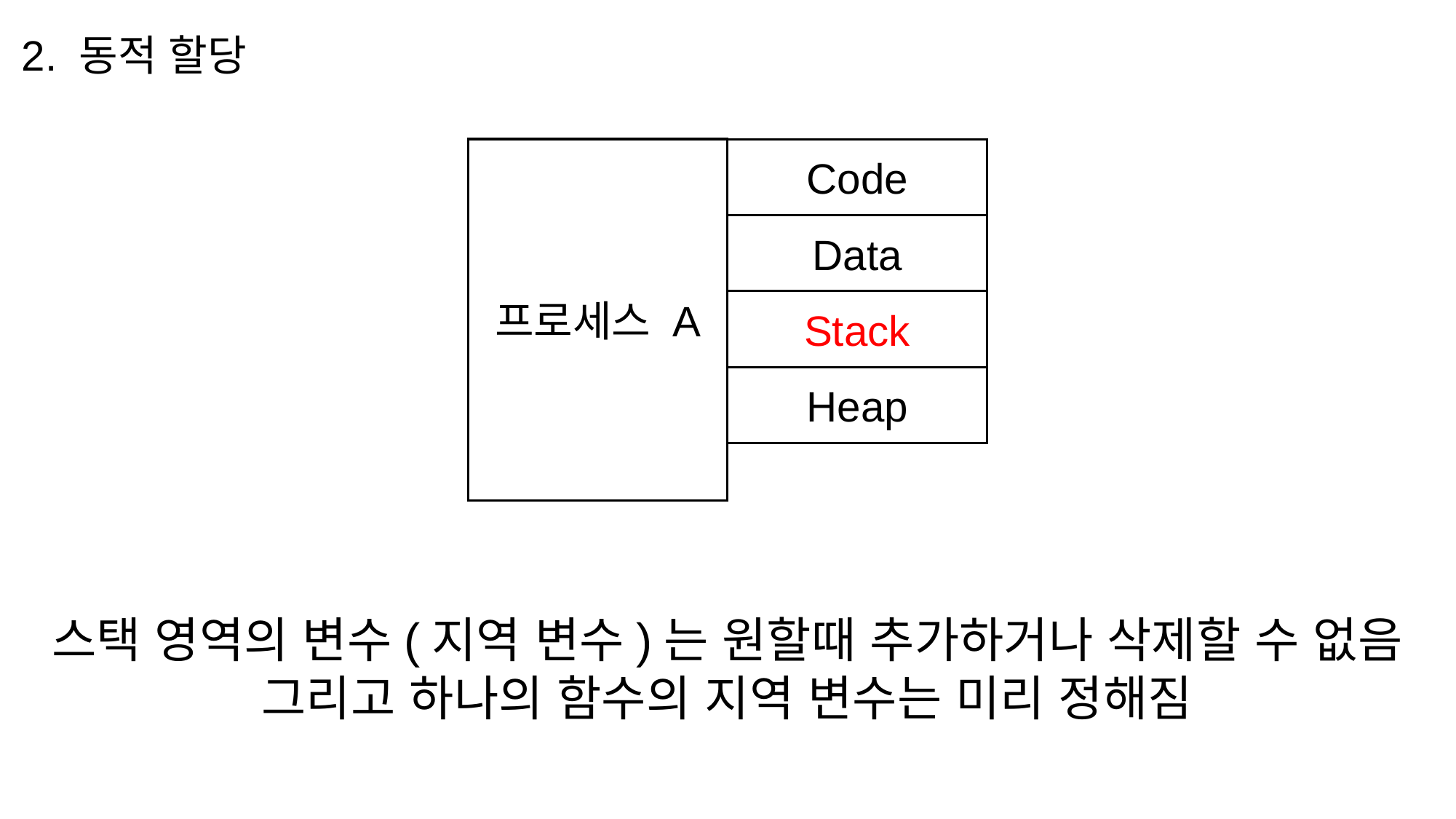

2. 동적 할당
프로세스 A
Code
Data
Stack
Heap
스택 영역의 변수(지역 변수)는 원할때 추가하거나 삭제할 수 없음
그리고 하나의 함수의 지역 변수는 미리 정해짐